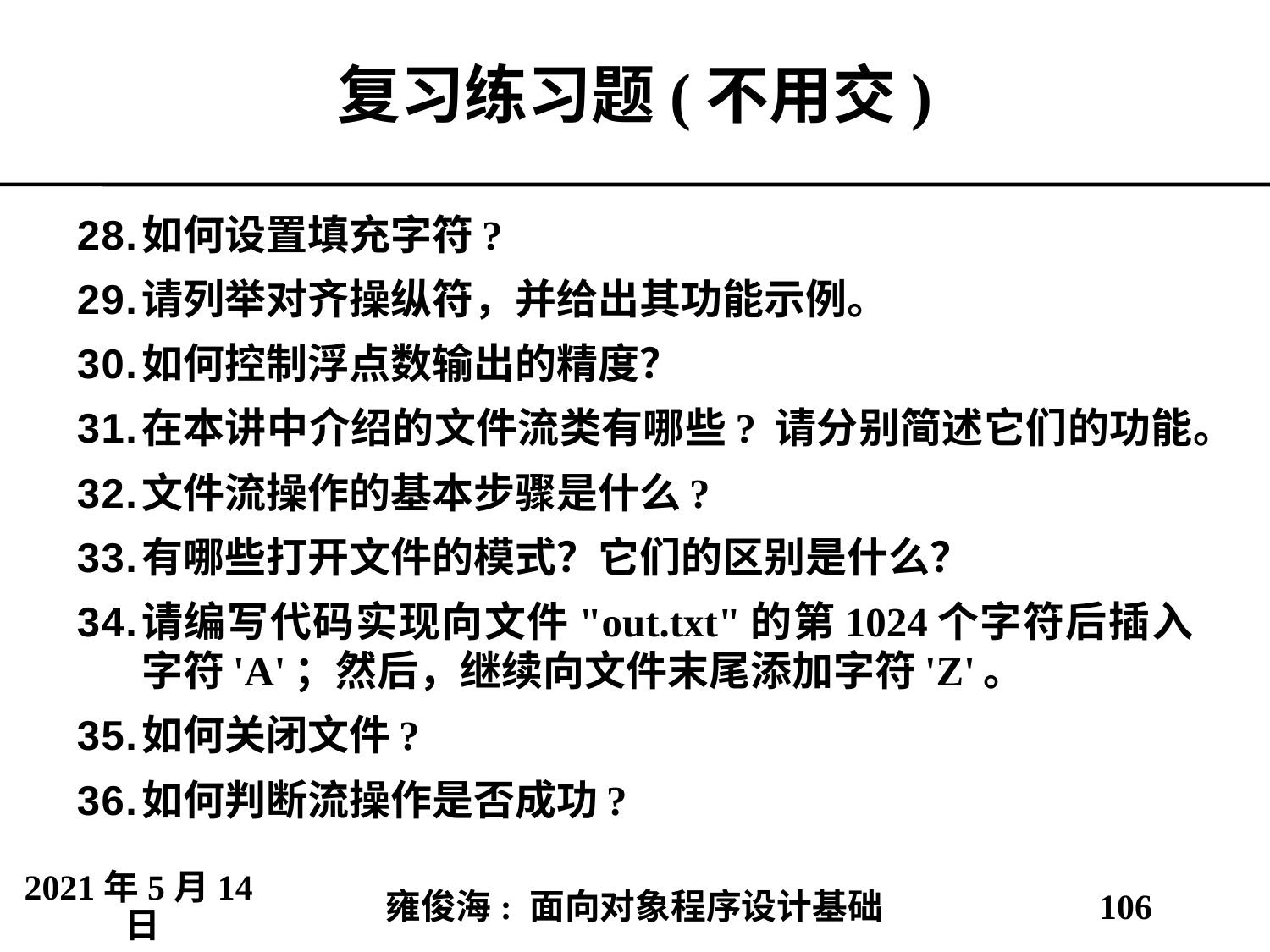

# 复习练习题(不用交)

如何设置填充字符?
请列举对齐操纵符，并给出其功能示例。
如何控制浮点数输出的精度？
在本讲中介绍的文件流类有哪些? 请分别简述它们的功能。
文件流操作的基本步骤是什么?
有哪些打开文件的模式？它们的区别是什么？
请编写代码实现向文件"out.txt"的第1024个字符后插入字符'A'；然后，继续向文件末尾添加字符'Z'。
如何关闭文件?
如何判断流操作是否成功?
2021年5月14日
雍俊海: 面向对象程序设计基础
106